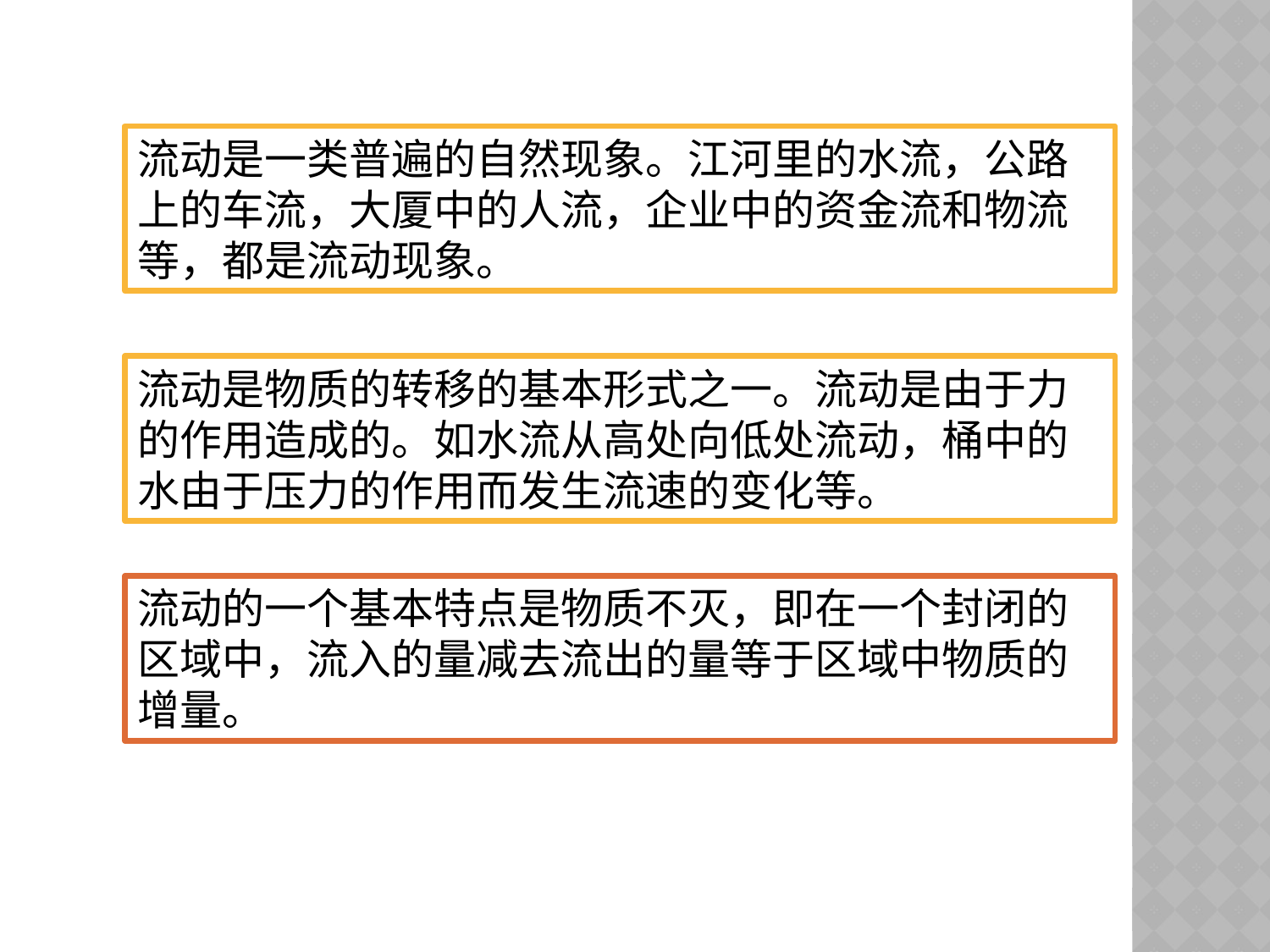

流动是一类普遍的自然现象。江河里的水流，公路上的车流，大厦中的人流，企业中的资金流和物流等，都是流动现象。
流动是物质的转移的基本形式之一。流动是由于力的作用造成的。如水流从高处向低处流动，桶中的水由于压力的作用而发生流速的变化等。
流动的一个基本特点是物质不灭，即在一个封闭的区域中，流入的量减去流出的量等于区域中物质的增量。